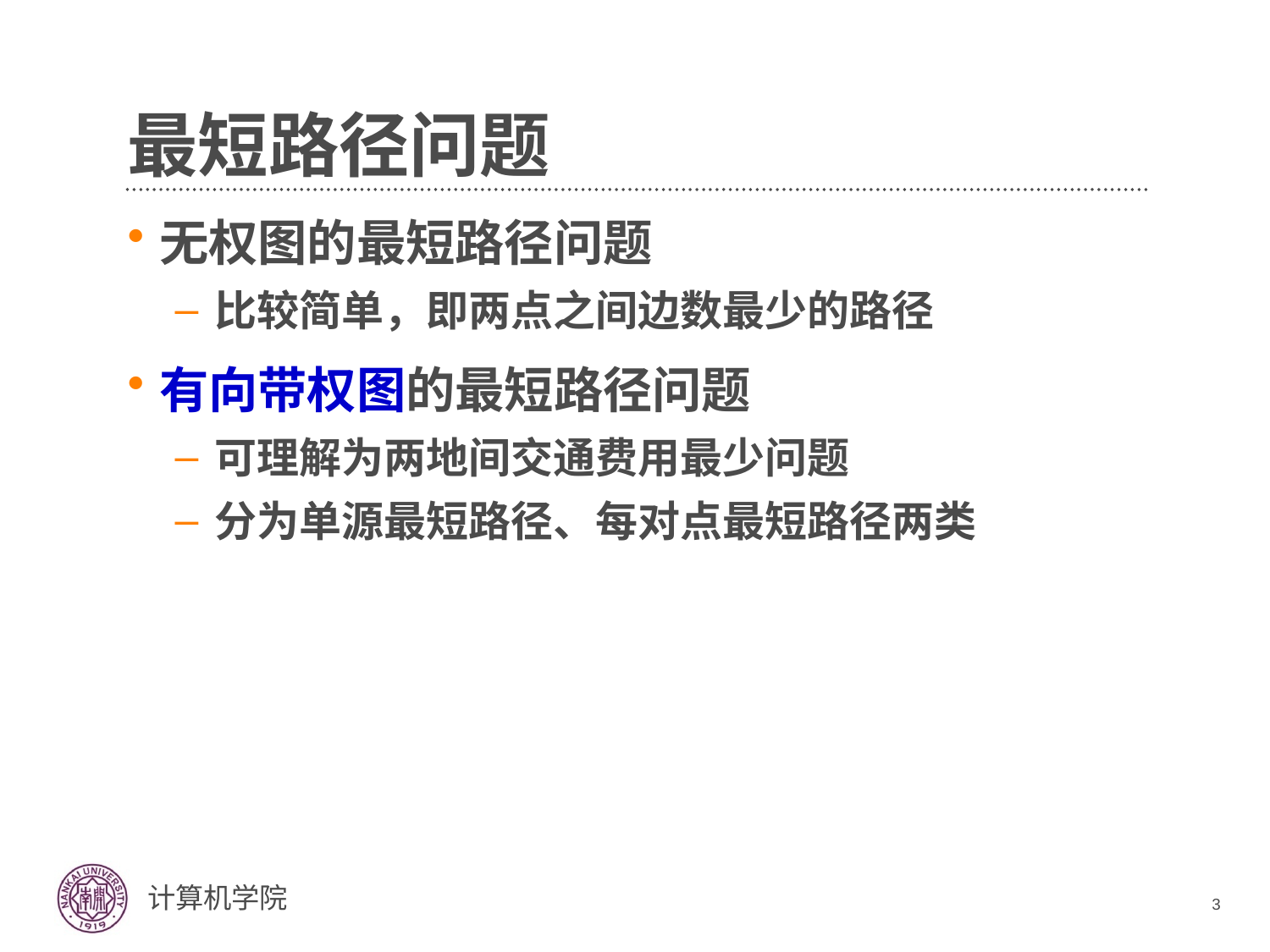

# 最短路径问题
无权图的最短路径问题
比较简单，即两点之间边数最少的路径
有向带权图的最短路径问题
可理解为两地间交通费用最少问题
分为单源最短路径、每对点最短路径两类
3